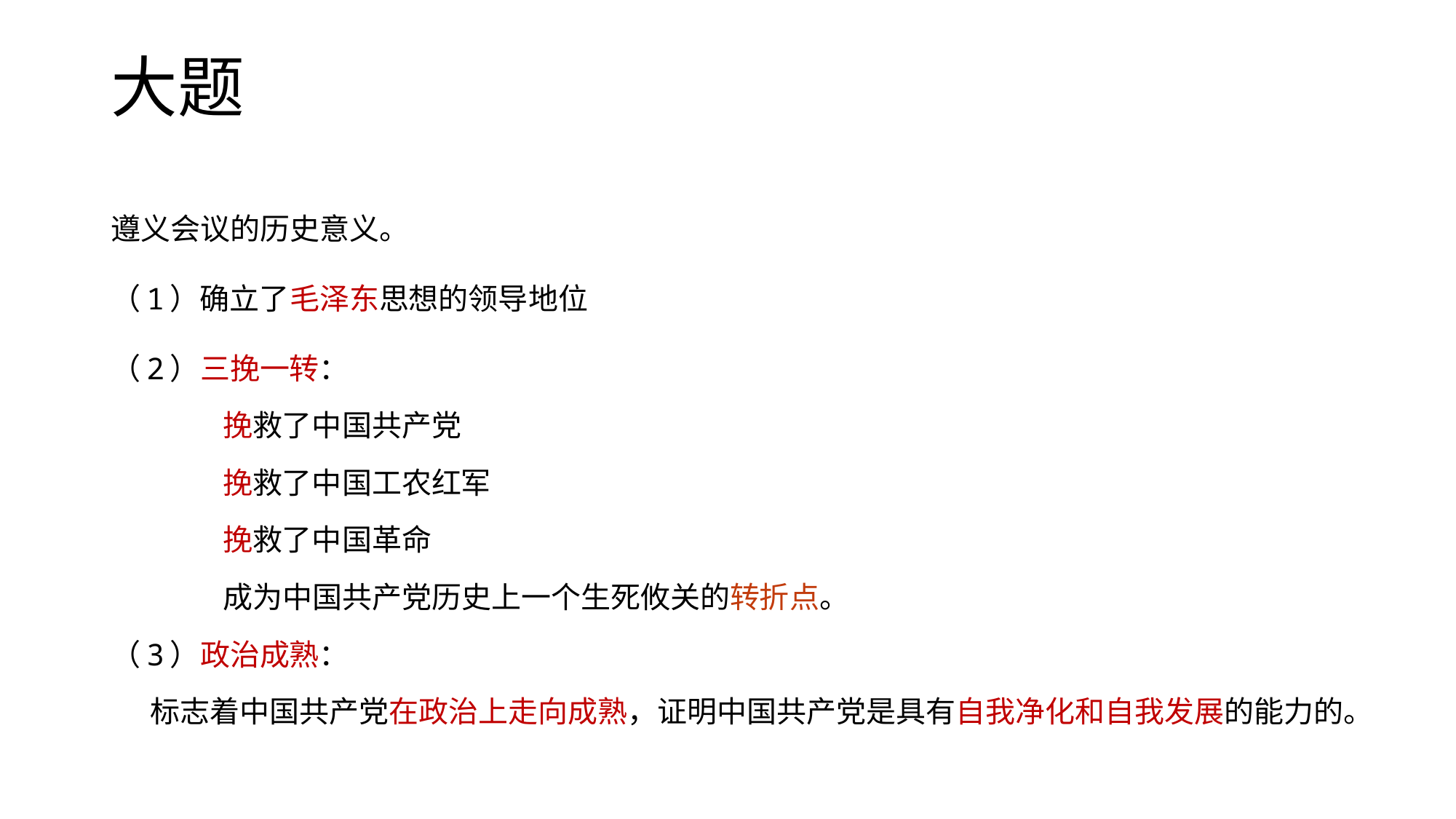

# 大题
遵义会议的历史意义。
（1）确立了毛泽东思想的领导地位
（2）三挽一转：
挽救了中国共产党
挽救了中国工农红军
挽救了中国革命
成为中国共产党历史上一个生死攸关的转折点。
（3）政治成熟：
     标志着中国共产党在政治上走向成熟，证明中国共产党是具有自我净化和自我发展的能力的。